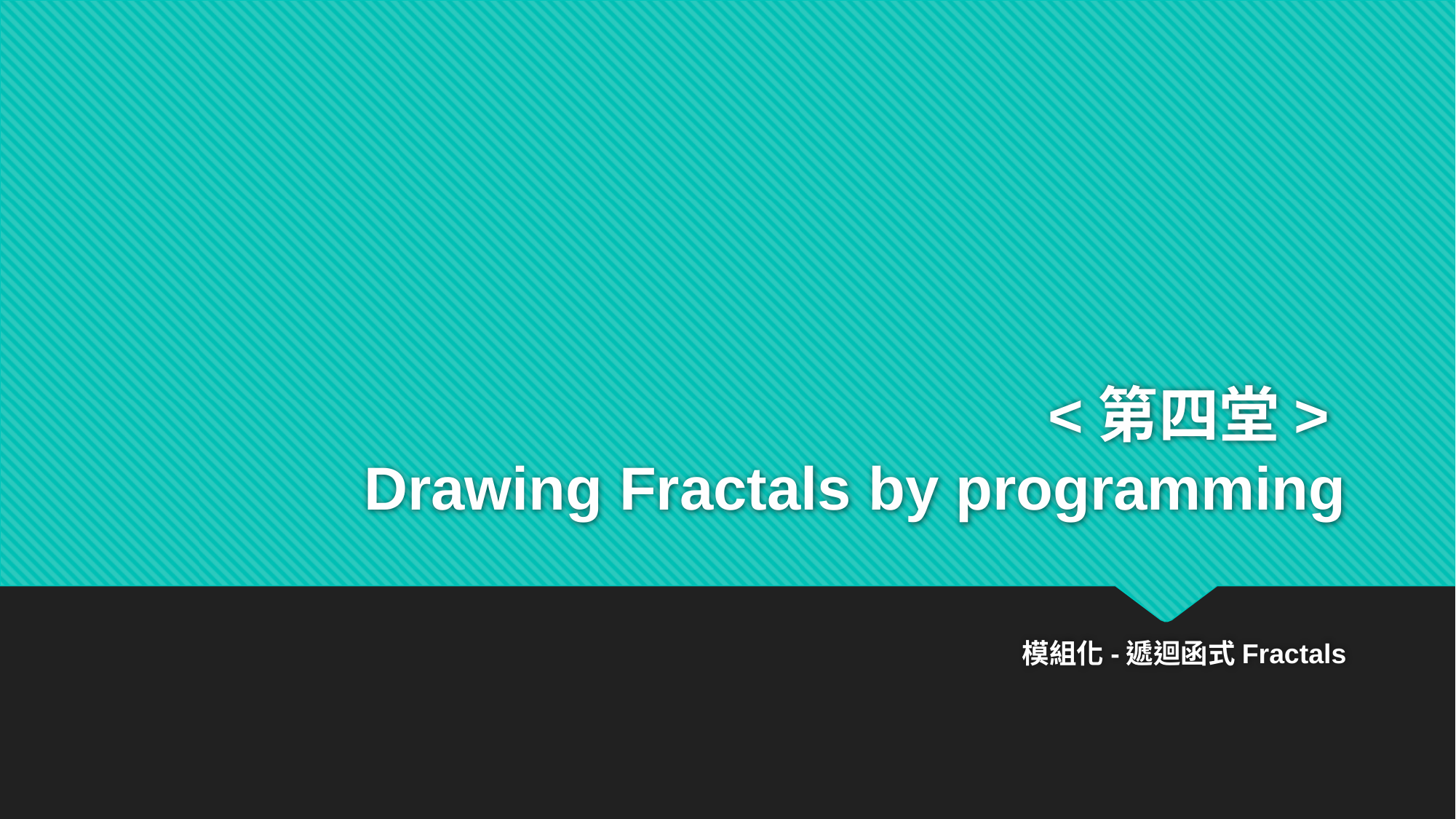

# <第四堂> Drawing Fractals by programming
模組化-遞迴函式Fractals